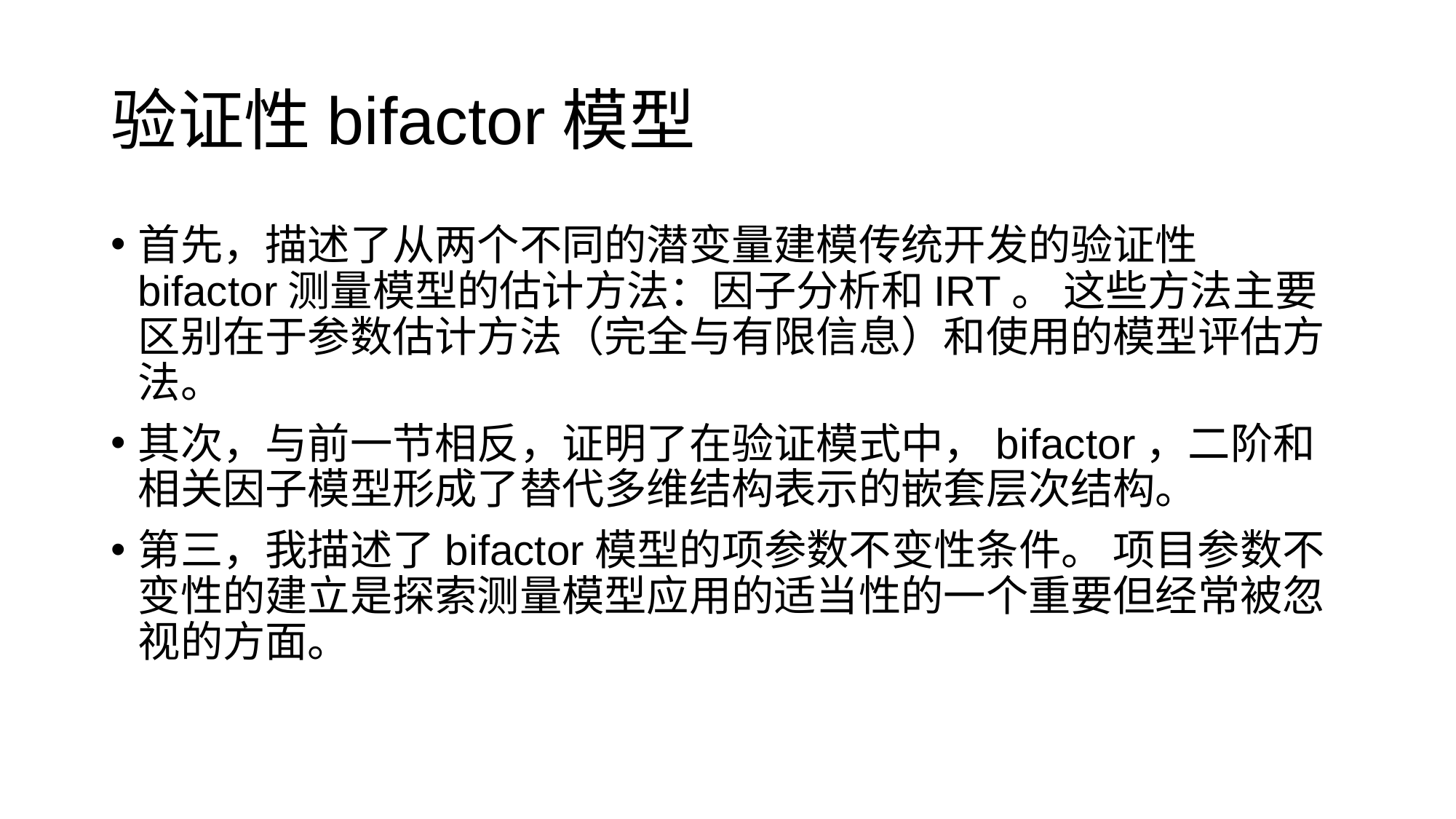

# 验证性bifactor模型
首先，描述了从两个不同的潜变量建模传统开发的验证性bifactor测量模型的估计方法：因子分析和IRT。 这些方法主要区别在于参数估计方法（完全与有限信息）和使用的模型评估方法。
其次，与前一节相反，证明了在验证模式中，bifactor，二阶和相关因子模型形成了替代多维结构表示的嵌套层次结构。
第三，我描述了bifactor模型的项参数不变性条件。 项目参数不变性的建立是探索测量模型应用的适当性的一个重要但经常被忽视的方面。